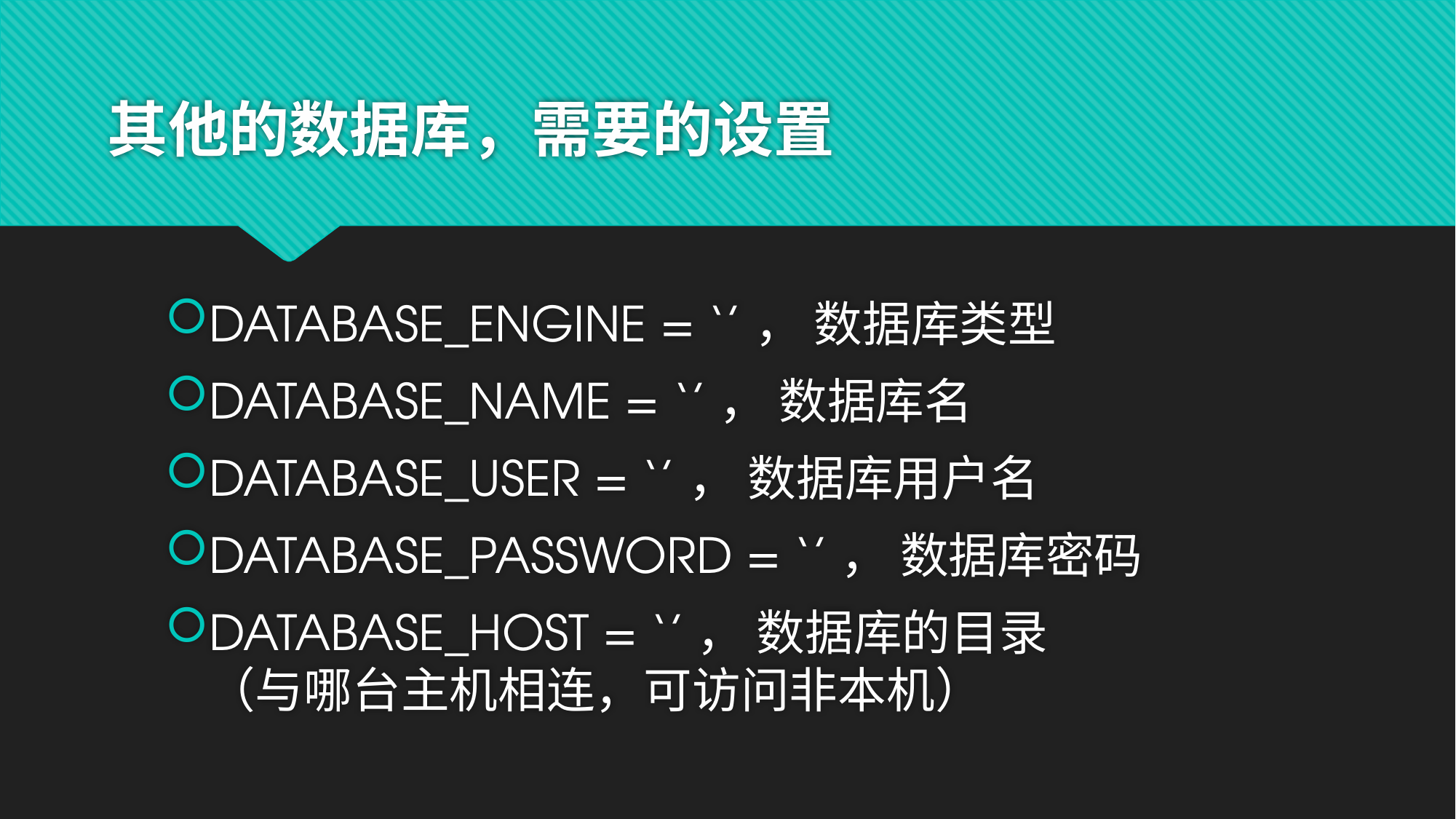

# 其他的数据库，需要的设置
DATABASE_ENGINE = ‘’， 数据库类型
DATABASE_NAME = ‘’， 数据库名
DATABASE_USER = ‘’， 数据库用户名
DATABASE_PASSWORD = ‘’， 数据库密码
DATABASE_HOST = ‘’， 数据库的目录
（与哪台主机相连，可访问非本机）